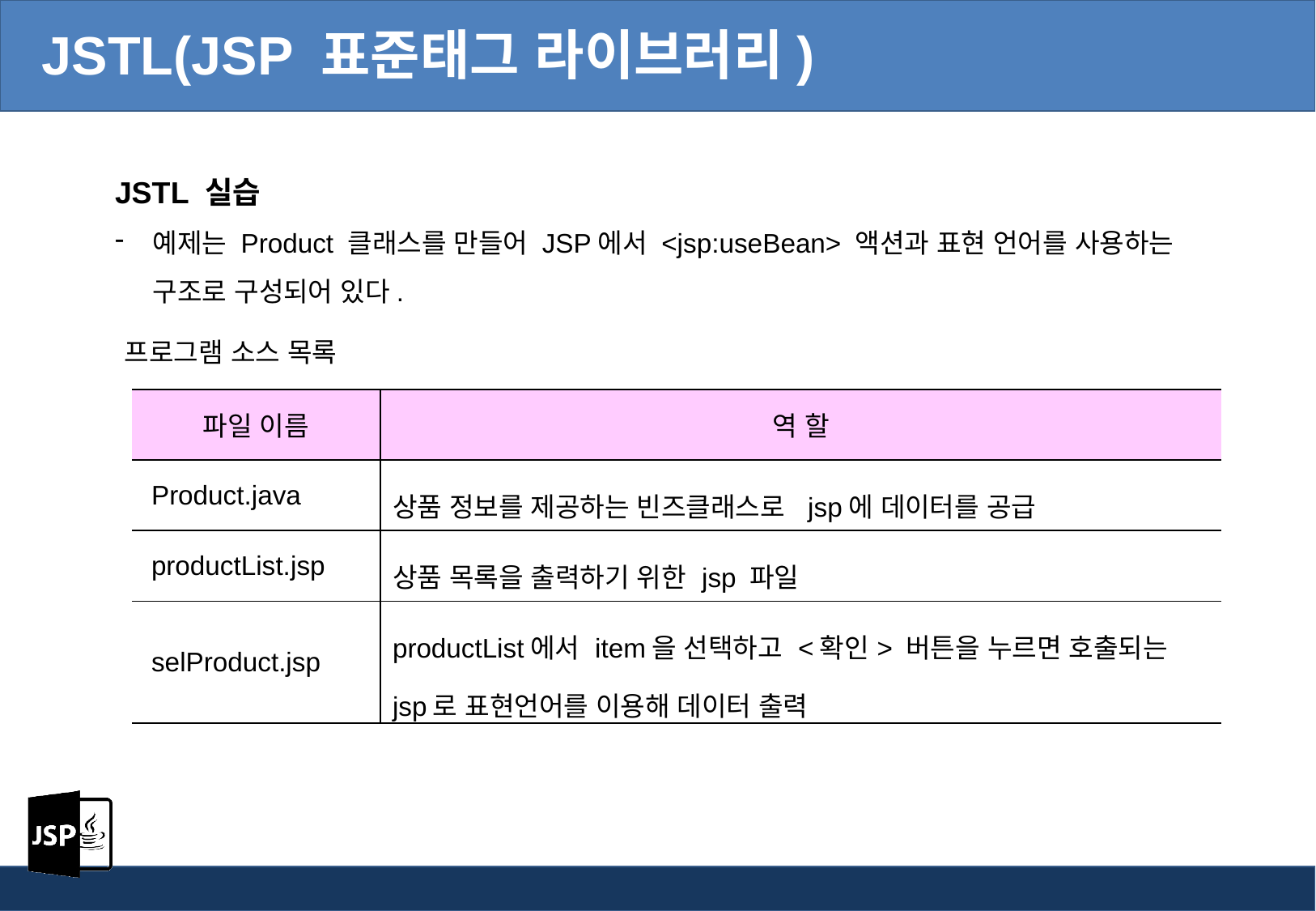

JSTL(JSP 표준태그 라이브러리)
JSTL 실습
예제는 Product 클래스를 만들어 JSP에서 <jsp:useBean> 액션과 표현 언어를 사용하는 구조로 구성되어 있다.
프로그램 소스 목록
| 파일 이름 | 역 할 |
| --- | --- |
| Product.java | 상품 정보를 제공하는 빈즈클래스로 jsp에 데이터를 공급 |
| productList.jsp | 상품 목록을 출력하기 위한 jsp 파일 |
| selProduct.jsp | productList에서 item을 선택하고 <확인> 버튼을 누르면 호출되는 jsp로 표현언어를 이용해 데이터 출력 |